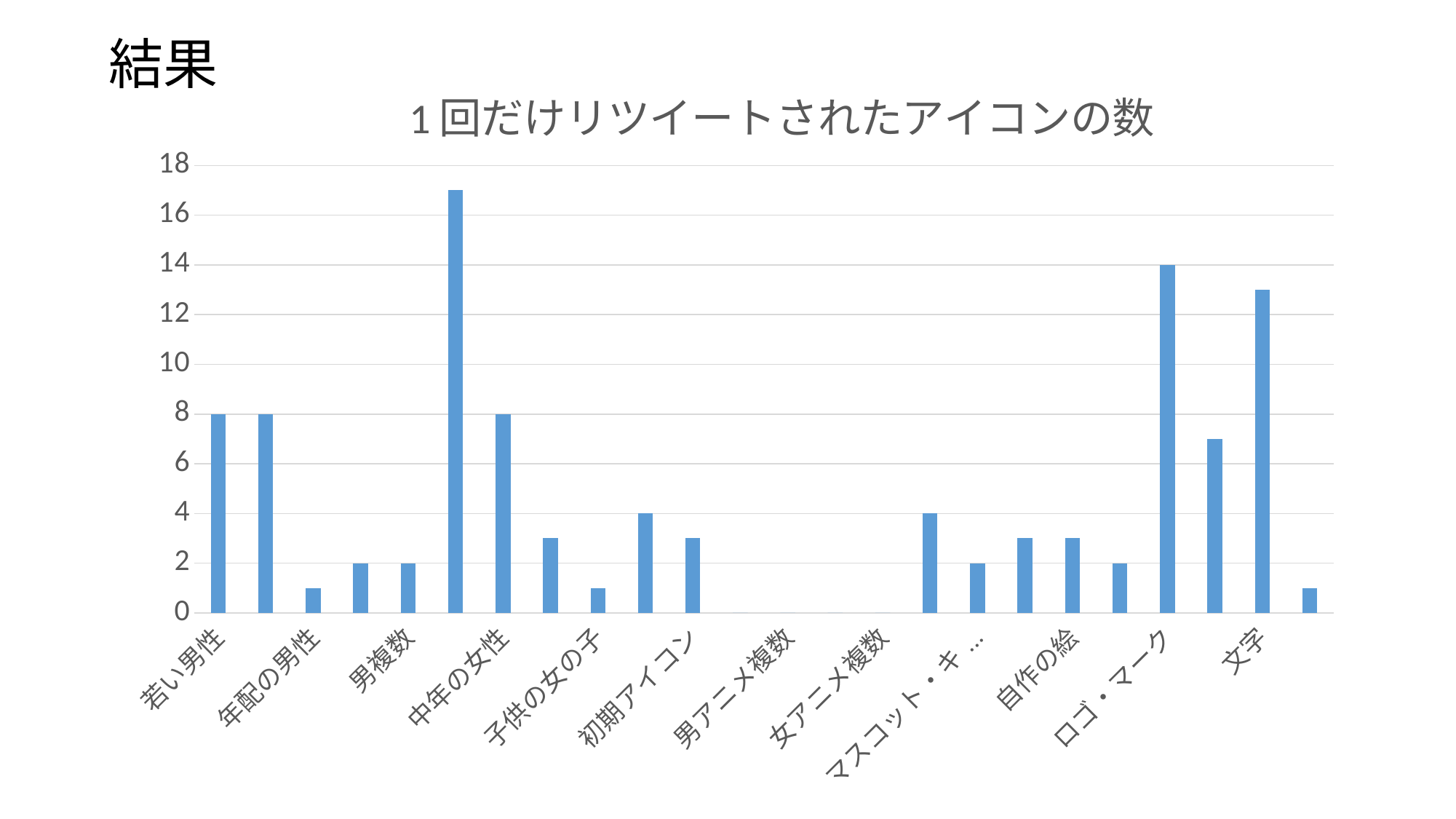

結果

### Chart: 1回だけリツイートされたアイコンの数

| Category |  |
|---|---|
| 若い男性 | 8.0 |
| 中年の男性 | 8.0 |
| 年配の男性 | 1.0 |
| 子供の男の子 | 2.0 |
| 男複数 | 2.0 |
| 若い女性 | 17.0 |
| 中年の女性 | 8.0 |
| 年配の女性 | 3.0 |
| 子供の女の子 | 1.0 |
| 女複数 | 4.0 |
| 初期アイコン | 3.0 |
| 男アニメ | 0.0 |
| 男アニメ複数 | 0.0 |
| 女アニメ | 0.0 |
| 女アニメ複数 | 0.0 |
| アニメマスコット | 4.0 |
| マスコット・キャラクター | 2.0 |
| 写真・無機物 | 3.0 |
| 自作の絵 | 3.0 |
| 動物・ペット | 2.0 |
| ロゴ・マーク | 14.0 |
| 景色・風景 | 7.0 |
| 文字 | 13.0 |
| 食べ物 | 1.0 |